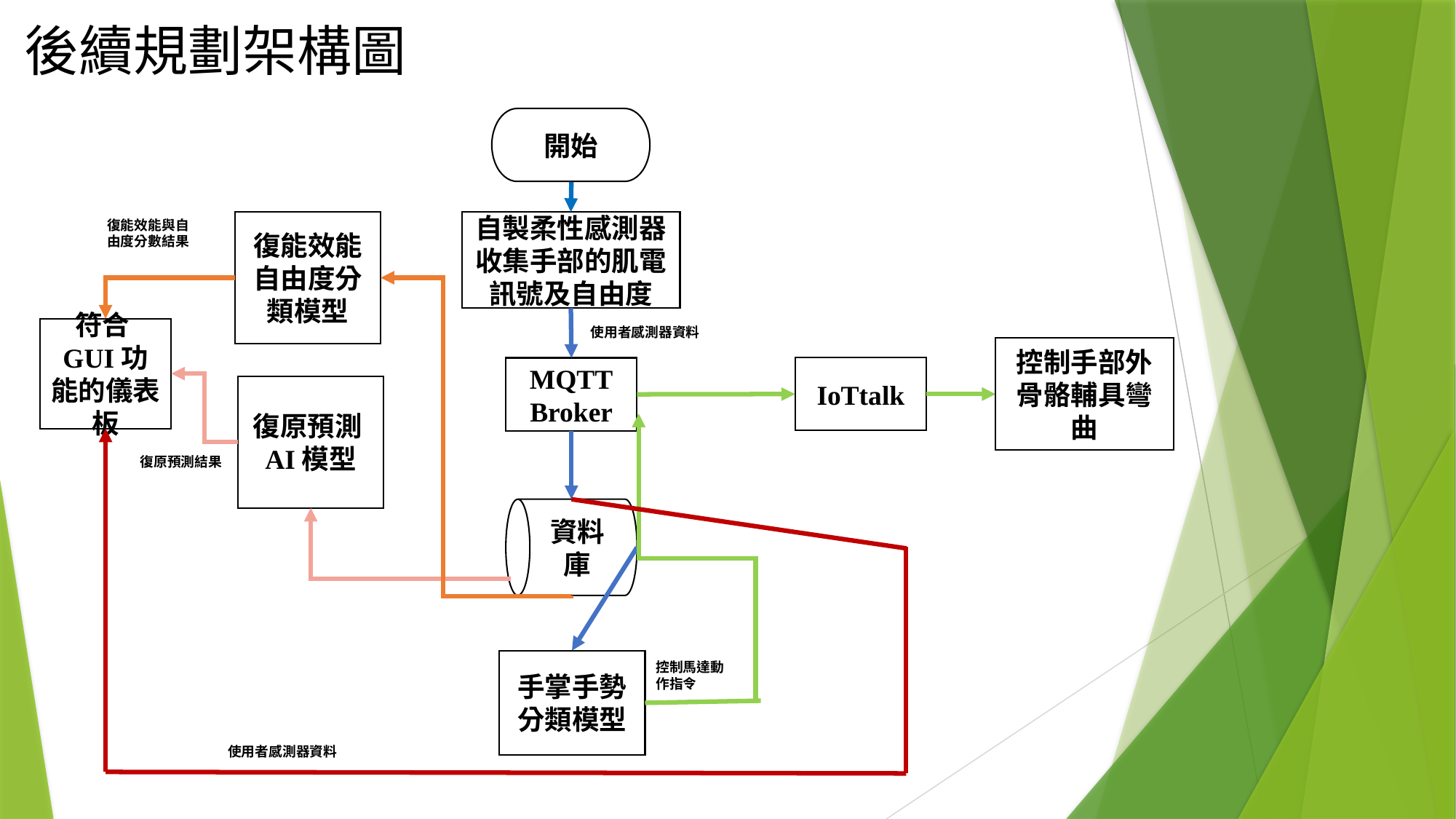

# 後續規劃架構圖
開始
復能效能與自由度分數結果
復能效能自由度分類模型
自製柔性感測器收集手部的肌電訊號及自由度
符合GUI功能的儀表板
使用者感測器資料
控制手部外骨骼輔具彎曲
IoTtalk
MQTT Broker
復原預測AI模型
復原預測結果
資料庫
手掌手勢分類模型
控制馬達動作指令
使用者感測器資料